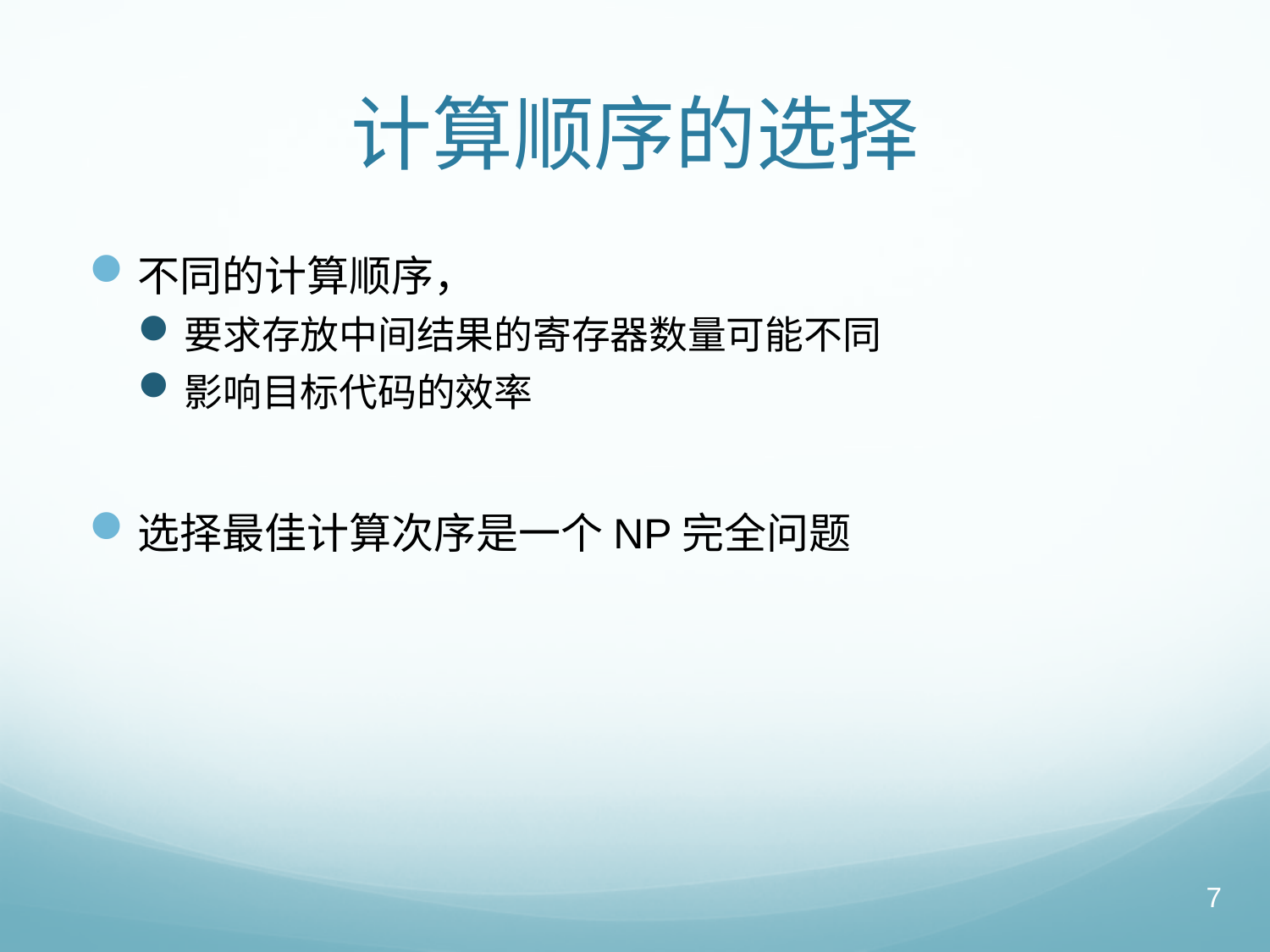

# 计算顺序的选择
不同的计算顺序，
要求存放中间结果的寄存器数量可能不同
影响目标代码的效率

选择最佳计算次序是一个NP完全问题
7